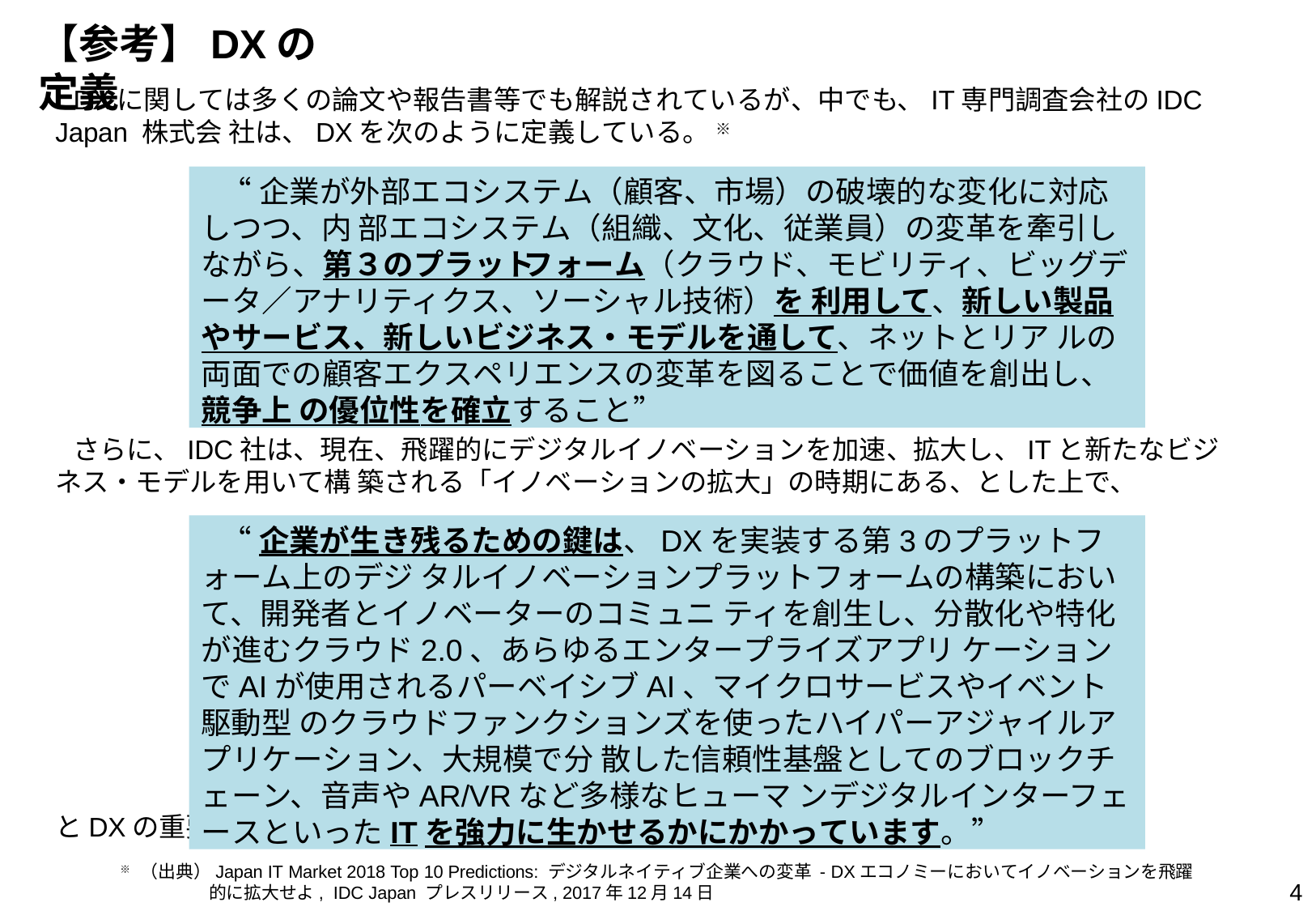

# 【参考】DXの定義
DXに関しては多くの論文や報告書等でも解説されているが、中でも、IT専門調査会社のIDC Japan 株式会 社は、DXを次のように定義している。 ※
“企業が外部エコシステム（顧客、市場）の破壊的な変化に対応しつつ、内 部エコシステム（組織、文化、従業員）の変革を牽引しながら、第３のプラット フォーム（クラウド、モビリティ、ビッグデータ／アナリティクス、ソーシャル技術）を 利用して、新しい製品やサービス、新しいビジネス・モデルを通して、ネットとリア ルの両面での顧客エクスペリエンスの変革を図ることで価値を創出し、競争上 の優位性を確立すること”
さらに、IDC社は、現在、飛躍的にデジタルイノベーションを加速、拡大し、ITと新たなビジネス・モデルを用いて構 築される「イノベーションの拡大」の時期にある、とした上で、
“企業が生き残るための鍵は、DXを実装する第3のプラットフォーム上のデジ タルイノベーションプラットフォームの構築において、開発者とイノベーターのコミュニ ティを創生し、分散化や特化が進むクラウド2.0、あらゆるエンタープライズアプリ ケーションでAIが使用されるパーベイシブAI、マイクロサービスやイベント駆動型 のクラウドファンクションズを使ったハイパーアジャイルアプリケーション、大規模で分 散した信頼性基盤としてのブロックチェーン、音声やAR/VRなど多様なヒューマ ンデジタルインターフェースといったITを強力に生かせるかにかかっています。”
とDXの重要性を強調している。
※ （出典）Japan IT Market 2018 Top 10 Predictions: デジタルネイティブ企業への変革 - DXエコノミーにおいてイノベーションを飛躍的に拡大せよ,  IDC Japan プレスリリース, 2017年12月14日
4